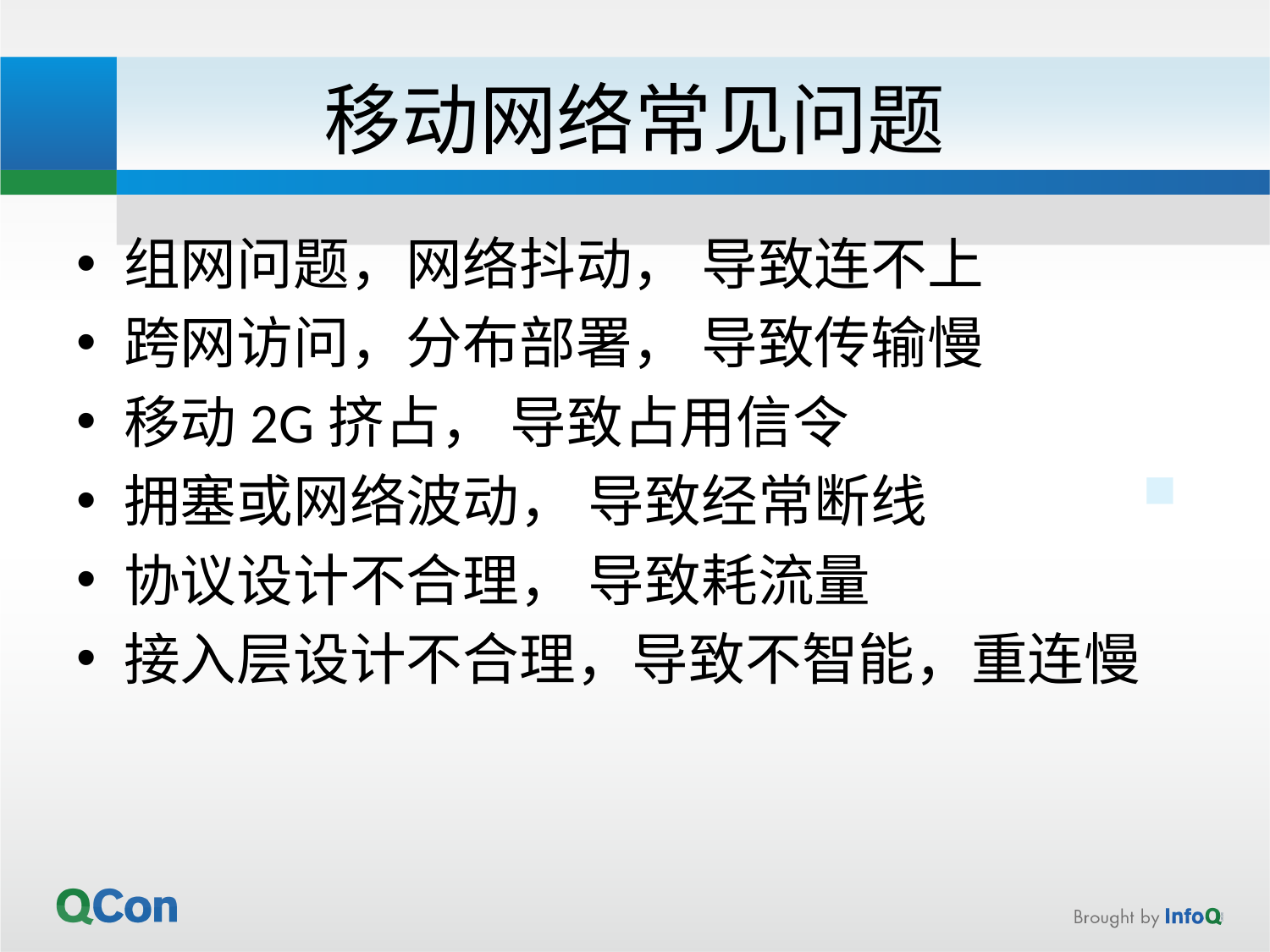

# 移动网络常见问题
组网问题，网络抖动， 导致连不上
跨网访问，分布部署， 导致传输慢
移动2G挤占， 导致占用信令
拥塞或网络波动， 导致经常断线
协议设计不合理， 导致耗流量
接入层设计不合理，导致不智能，重连慢